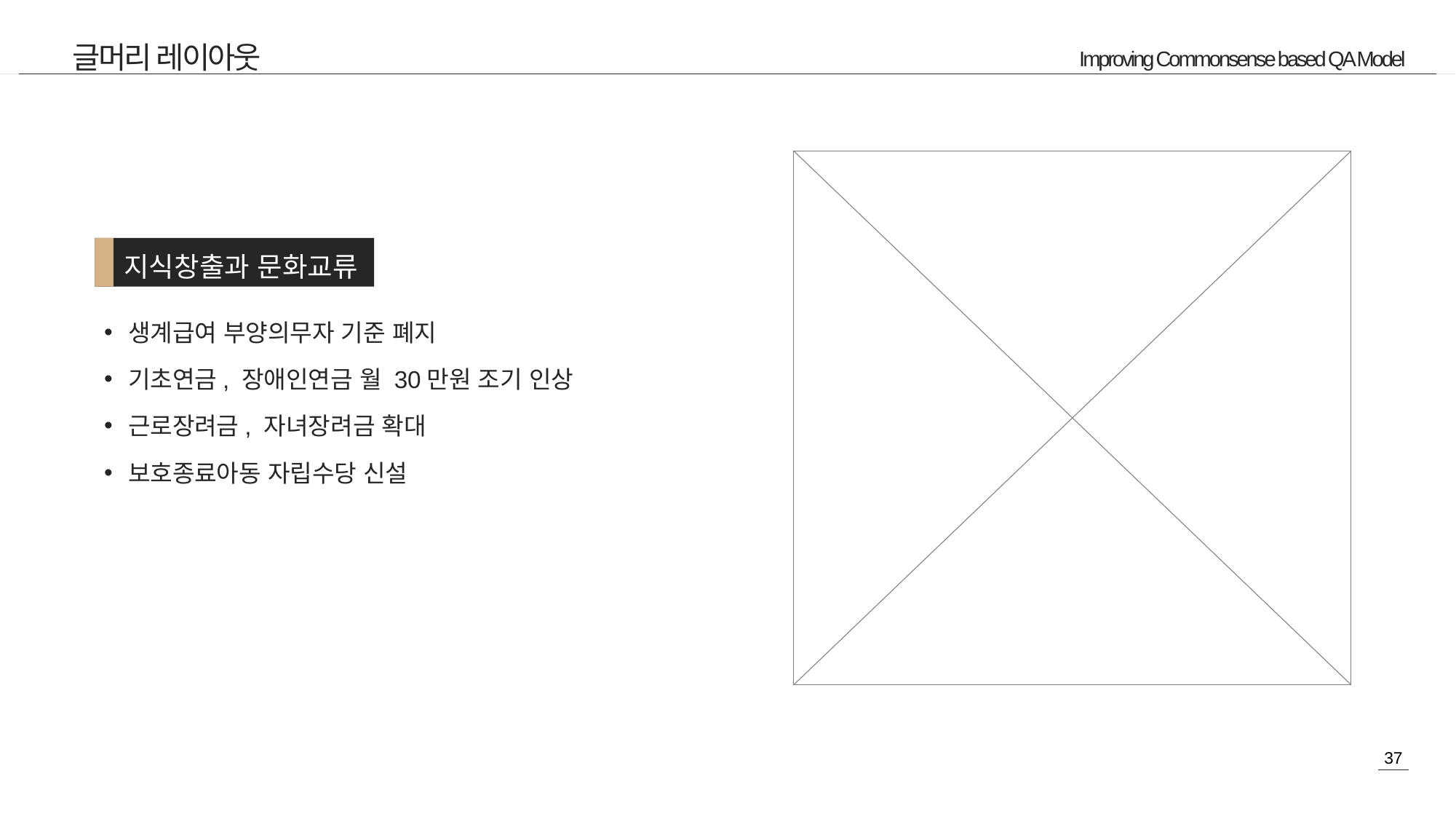

글머리 레이아웃

지식창출과 문화교류
생계급여 부양의무자 기준 폐지
기초연금, 장애인연금 월 30만원 조기 인상
근로장려금, 자녀장려금 확대
보호종료아동 자립수당 신설